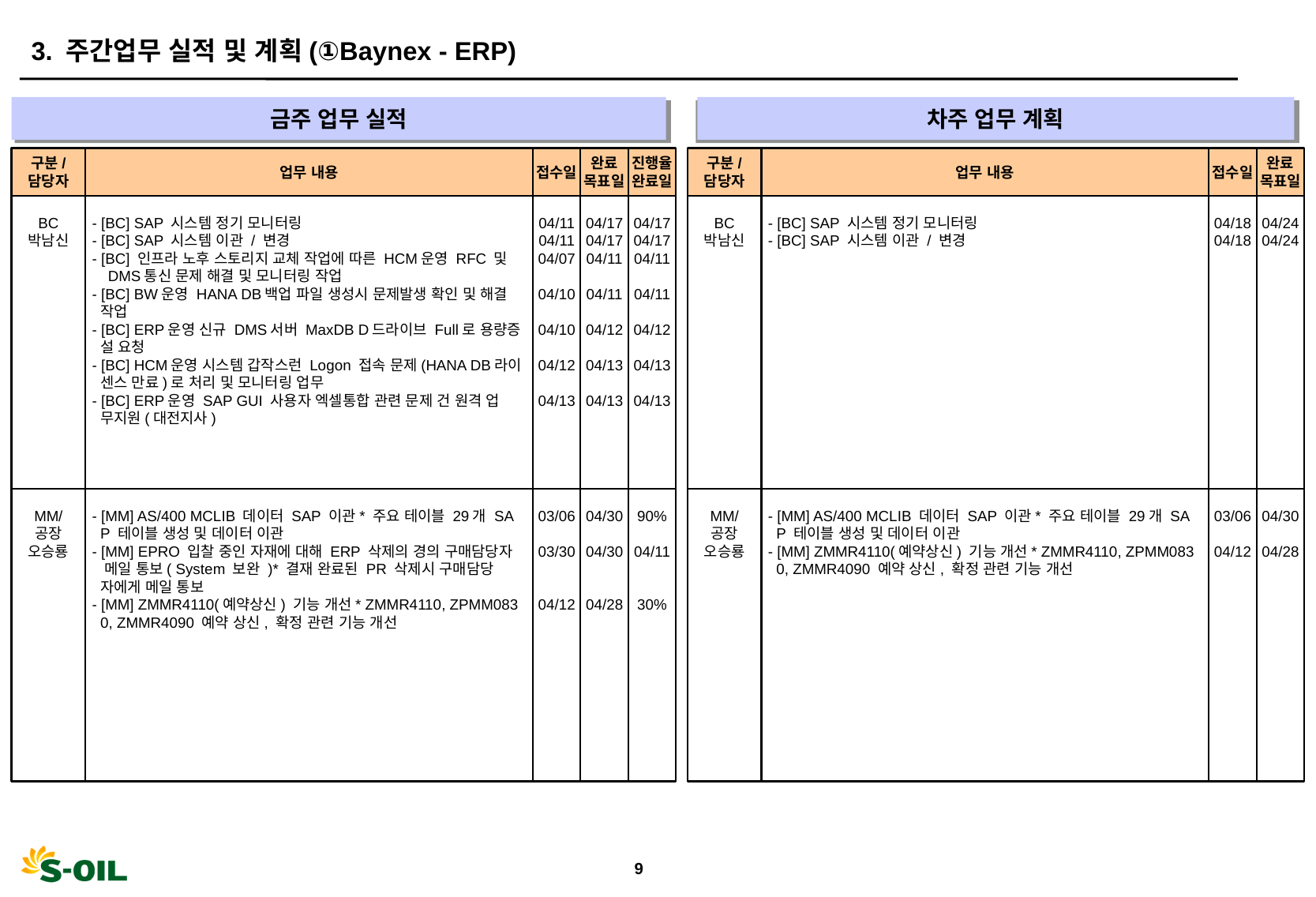

3. 주간업무 실적 및 계획(①Baynex - ERP)
금주 업무 실적
차주 업무 계획
" "
" "
구분/
담당자
업무 내용
접수일
완료
목표일
진행율
완료일
구분/
담당자
업무 내용
접수일
완료
목표일
BC
박남신

- [BC] SAP 시스템 정기 모니터링
- [BC] SAP 시스템 이관 / 변경
- [BC] 인프라 노후 스토리지 교체 작업에 따른 HCM운영 RFC 및
   DMS통신 문제 해결 및 모니터링 작업
- [BC] BW운영 HANA DB백업 파일 생성시 문제발생 확인 및 해결
  작업
- [BC] ERP운영 신규 DMS서버 MaxDB D드라이브 Full로 용량증
  설 요청
- [BC] HCM운영 시스템 갑작스런 Logon 접속 문제(HANA DB라이
  센스 만료)로 처리 및 모니터링 업무
- [BC] ERP운영 SAP GUI 사용자 엑셀통합 관련 문제 건 원격 업
  무지원(대전지사)
04/11
04/11
04/07
04/10
04/10
04/12
04/13
04/17
04/17
04/11
04/11
04/12
04/13
04/13
04/17
04/17
04/11
04/11
04/12
04/13
04/13
BC
박남신

- [BC] SAP 시스템 정기 모니터링
- [BC] SAP 시스템 이관 / 변경
04/18
04/18
04/24
04/24
MM/
공장
오승룡

- [MM] AS/400 MCLIB 데이터 SAP 이관* 주요 테이블 29개 SA
  P 테이블 생성 및 데이터 이관
- [MM] EPRO 입찰 중인 자재에 대해 ERP 삭제의 경의 구매담당자
   메일 통보( System 보완 )* 결재 완료된 PR 삭제시 구매담당
  자에게 메일 통보
- [MM] ZMMR4110(예약상신) 기능 개선* ZMMR4110, ZPMM083
  0, ZMMR4090 예약 상신, 확정 관련 기능 개선
03/06
03/30
04/12
04/30
04/30
04/28
90%
04/11
30%
MM/
공장
오승룡

- [MM] AS/400 MCLIB 데이터 SAP 이관* 주요 테이블 29개 SA
  P 테이블 생성 및 데이터 이관
- [MM] ZMMR4110(예약상신) 기능 개선* ZMMR4110, ZPMM083
  0, ZMMR4090 예약 상신, 확정 관련 기능 개선
03/06
04/12
04/30
04/28